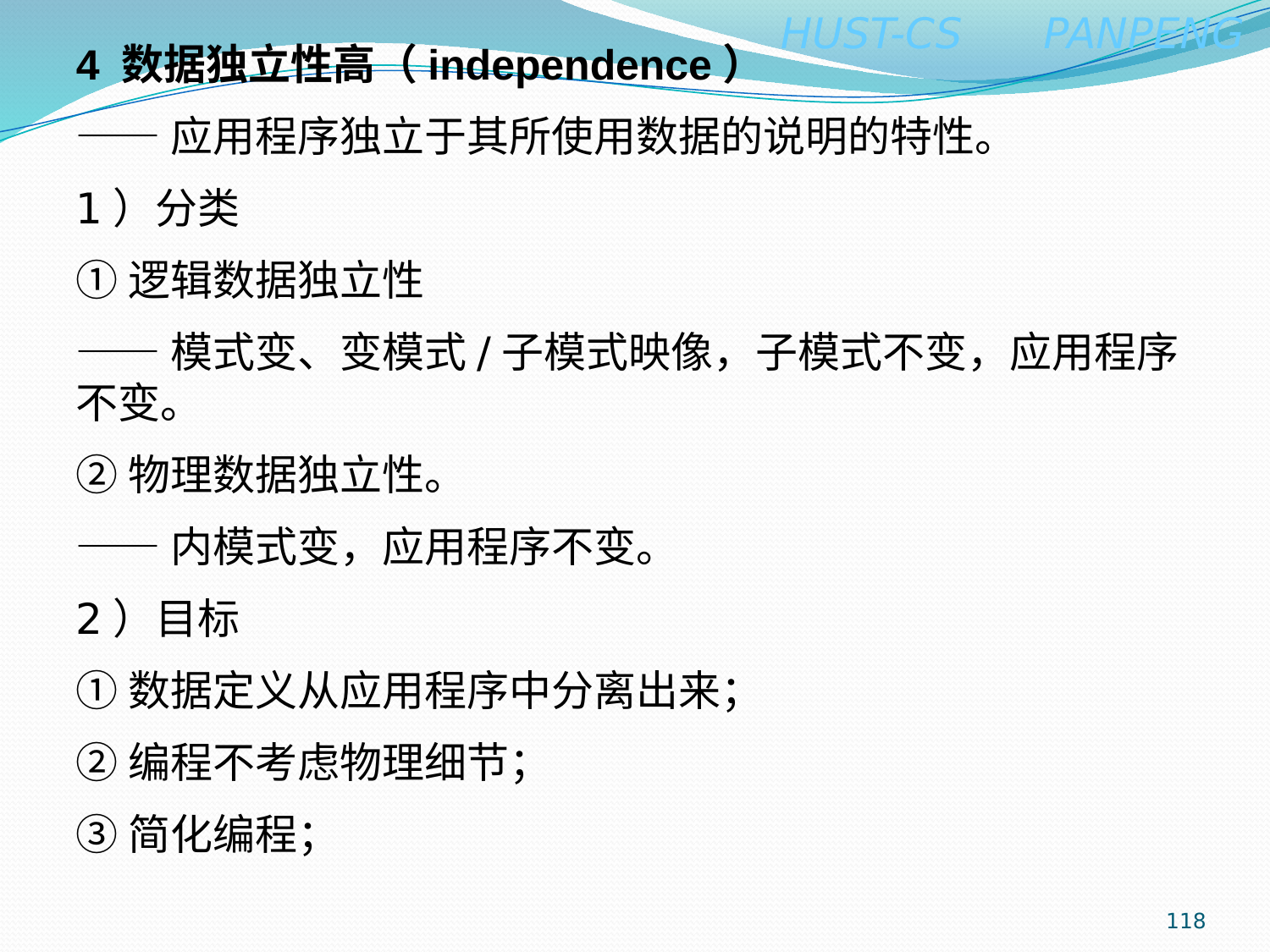

4 数据独立性高（independence）
——应用程序独立于其所使用数据的说明的特性。
1）分类
①逻辑数据独立性
——模式变、变模式/子模式映像，子模式不变，应用程序不变。
②物理数据独立性。
——内模式变，应用程序不变。
2）目标
①数据定义从应用程序中分离出来；
②编程不考虑物理细节；
③简化编程；
118